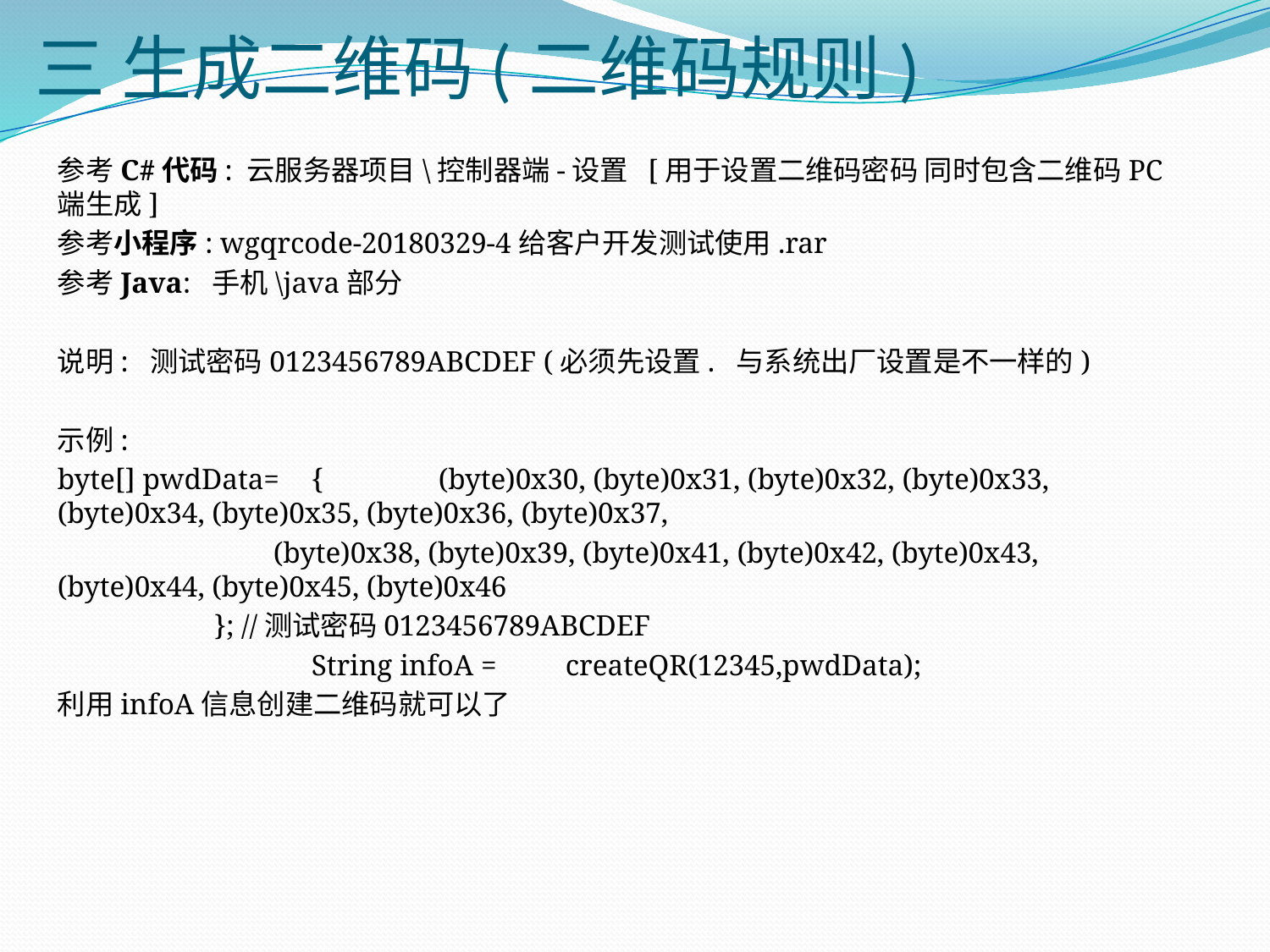

# 三 生成二维码(二维码规则)
参考C#代码: 云服务器项目\控制器端-设置  [用于设置二维码密码 同时包含二维码PC端生成]
参考小程序: wgqrcode-20180329-4给客户开发测试使用.rar
参考Java:  手机\java部分

说明:  测试密码0123456789ABCDEF (必须先设置.  与系统出厂设置是不一样的)

示例:
byte[] pwdData=    	{	(byte)0x30, (byte)0x31, (byte)0x32, (byte)0x33, (byte)0x34, (byte)0x35, (byte)0x36, (byte)0x37,
	            (byte)0x38, (byte)0x39, (byte)0x41, (byte)0x42, (byte)0x43, (byte)0x44, (byte)0x45, (byte)0x46
	    }; //测试密码0123456789ABCDEF
		String infoA =	createQR(12345,pwdData);
利用infoA信息创建二维码就可以了